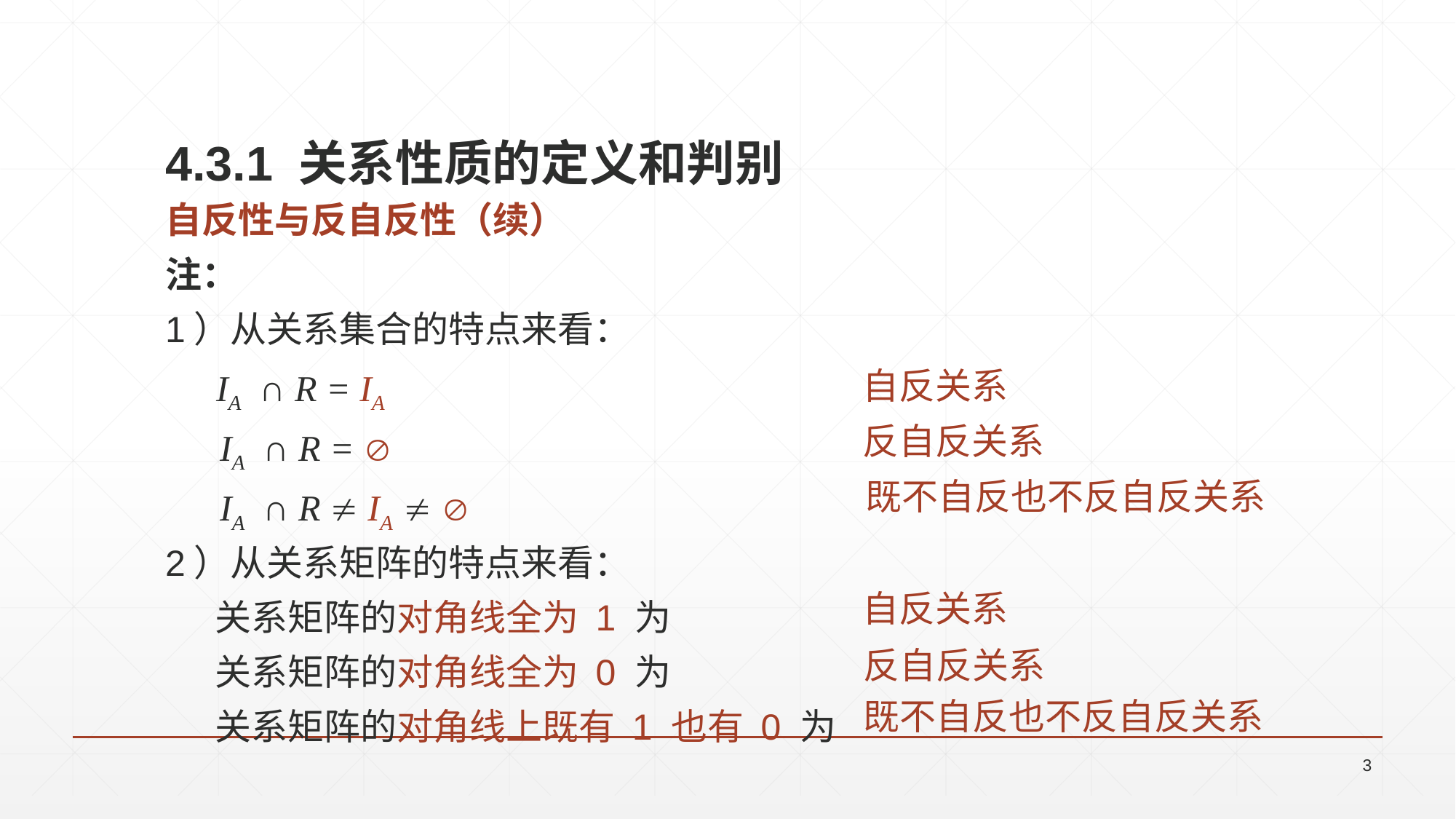

4.3.1 关系性质的定义和判别
自反性与反自反性（续）
注：
1）从关系集合的特点来看：
     IA  ∩ R = IA
      IA  ∩ R = ∅
      IA  ∩ R ≠ IA  ≠ ∅
2）从关系矩阵的特点来看：
     关系矩阵的对角线全为 1 为
     关系矩阵的对角线全为 0 为
     关系矩阵的对角线上既有 1 也有 0 为
自反关系
反自反关系
 既不自反也不反自反关系
自反关系
反自反关系
既不自反也不反自反关系
3